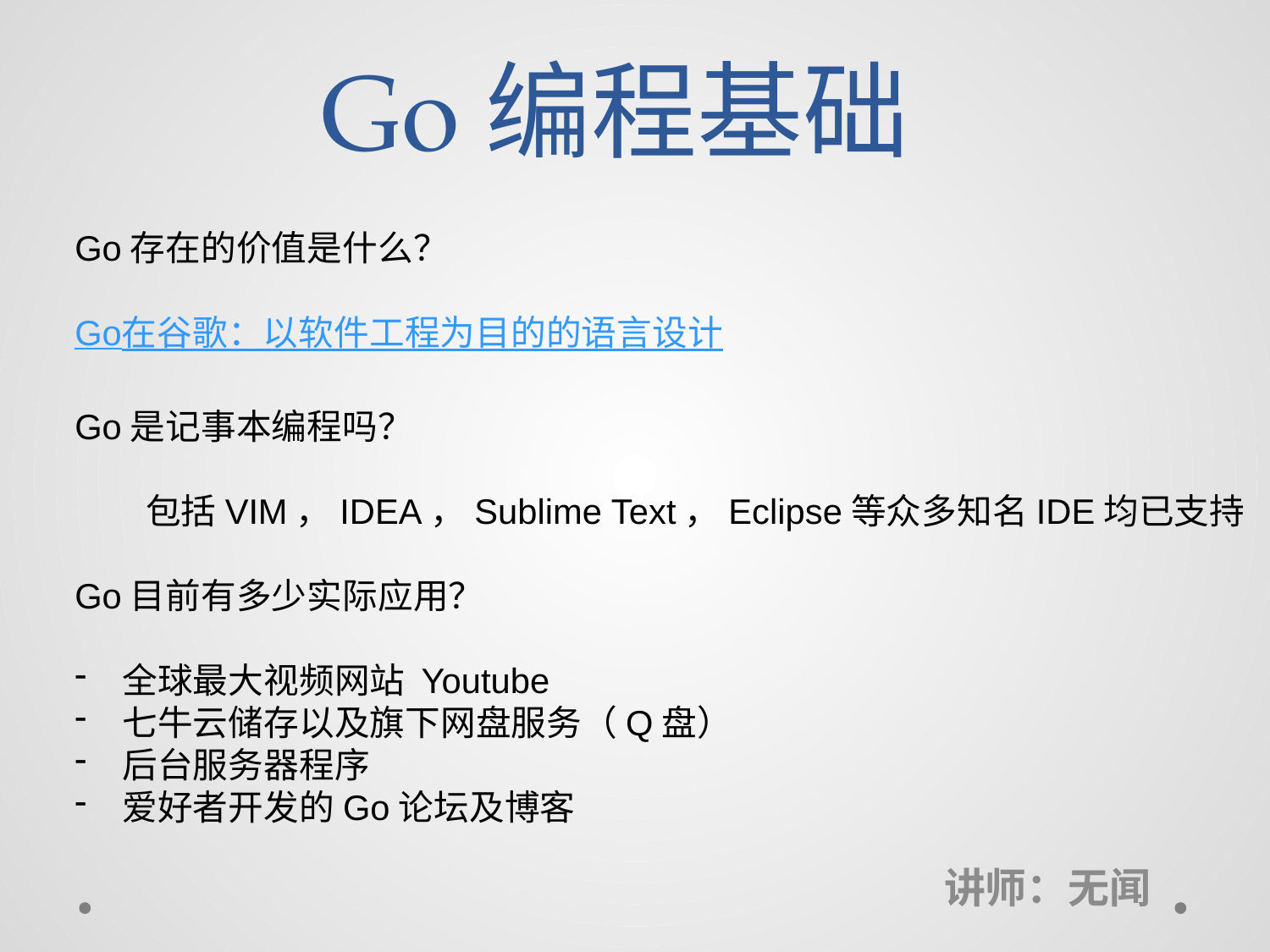

# Go编程基础
Go存在的价值是什么？

Go在谷歌：以软件工程为目的的语言设计

Go是记事本编程吗？

        包括VIM，IDEA，Sublime Text，Eclipse等众多知名IDE均已支持

Go目前有多少实际应用？

全球最大视频网站 Youtube
七牛云储存以及旗下网盘服务（Q盘）
后台服务器程序
爱好者开发的Go论坛及博客
讲师：无闻